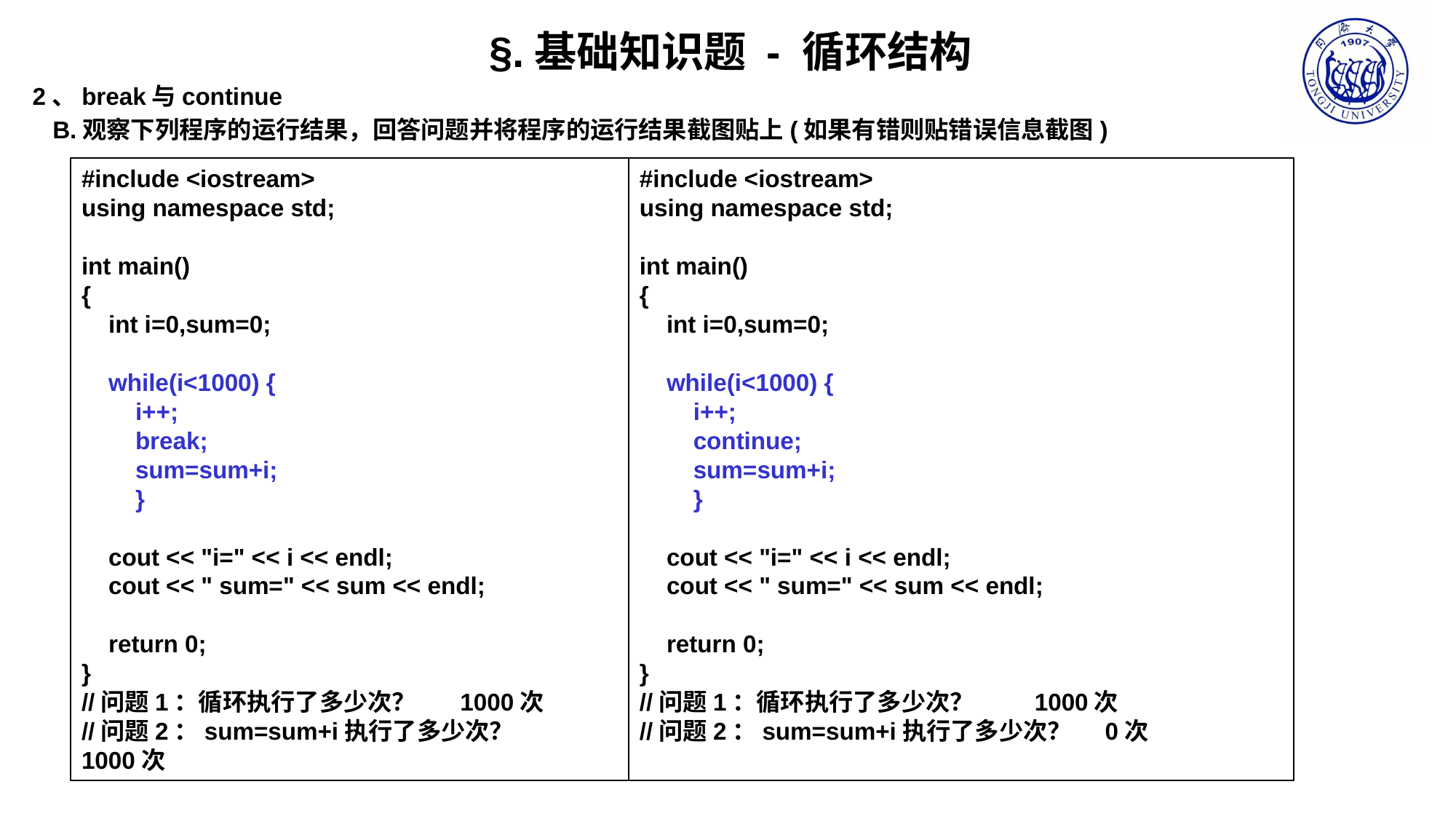

§.基础知识题 - 循环结构
2、break与continue
   B.观察下列程序的运行结果，回答问题并将程序的运行结果截图贴上(如果有错则贴错误信息截图)
#include <iostream>
using namespace std;

int main()
{
    int i=0,sum=0;

    while(i<1000) {
        i++;
        break;
        sum=sum+i;
        }

    cout << "i=" << i << endl;
    cout << " sum=" << sum << endl;

    return 0;
}
//问题1：循环执行了多少次？       1000次
//问题2：sum=sum+i执行了多少次？
1000次
#include <iostream>
using namespace std;

int main()
{
    int i=0,sum=0;

    while(i<1000) {
        i++;
        continue;
        sum=sum+i;
        }

    cout << "i=" << i << endl;
    cout << " sum=" << sum << endl;

    return 0;
}
//问题1：循环执行了多少次？          1000次
//问题2：sum=sum+i执行了多少次？     0次